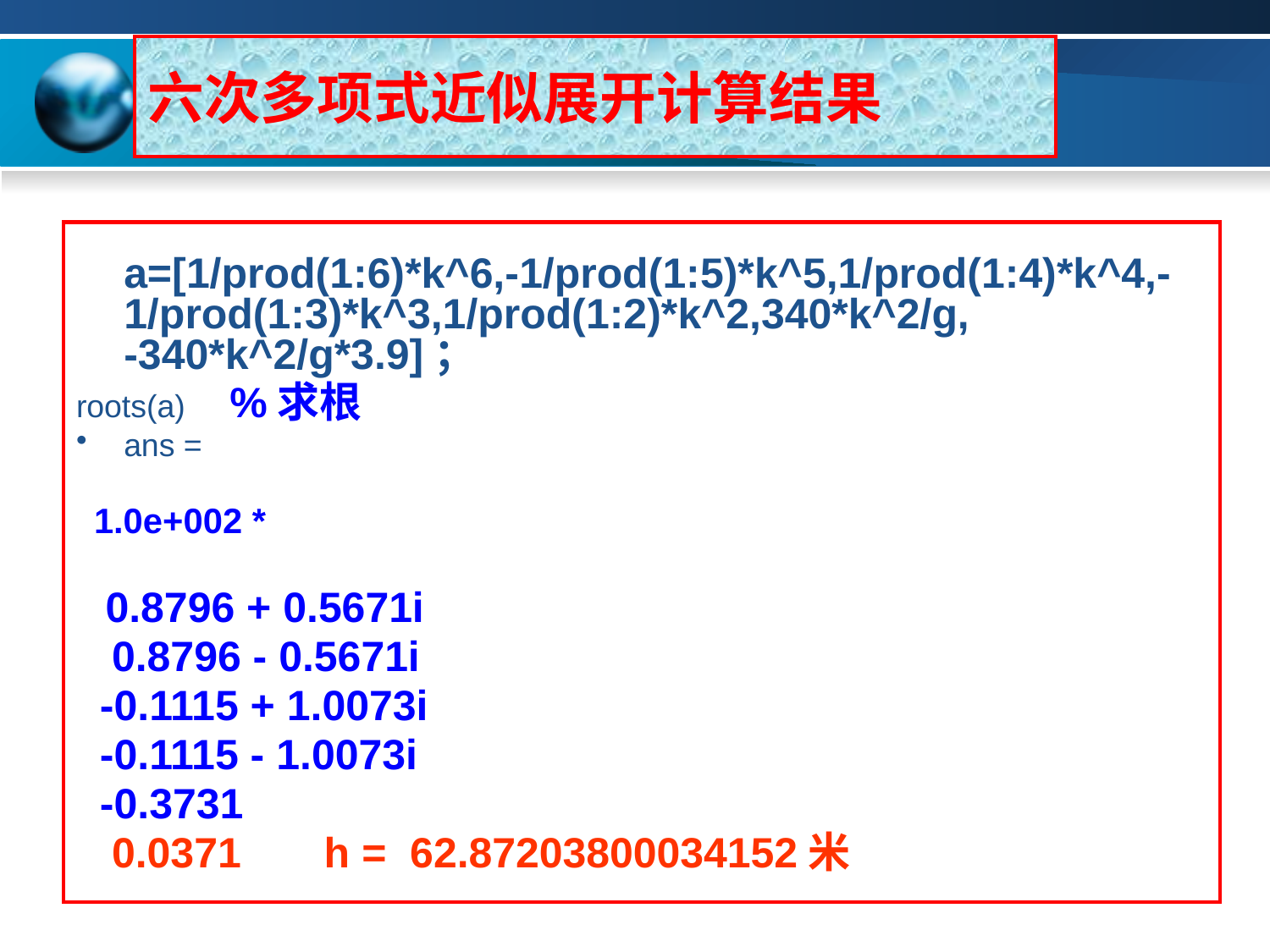

六次多项式近似展开计算结果
 a=[1/prod(1:6)*k^6,-1/prod(1:5)*k^5,1/prod(1:4)*k^4,-1/prod(1:3)*k^3,1/prod(1:2)*k^2,340*k^2/g, -340*k^2/g*3.9]；
roots(a)     %求根
ans =

  1.0e+002 *

   0.8796 + 0.5671i
   0.8796 - 0.5671i
  -0.1115 + 1.0073i
  -0.1115 - 1.0073i
  -0.3731
   0.0371       h =  62.87203800034152米